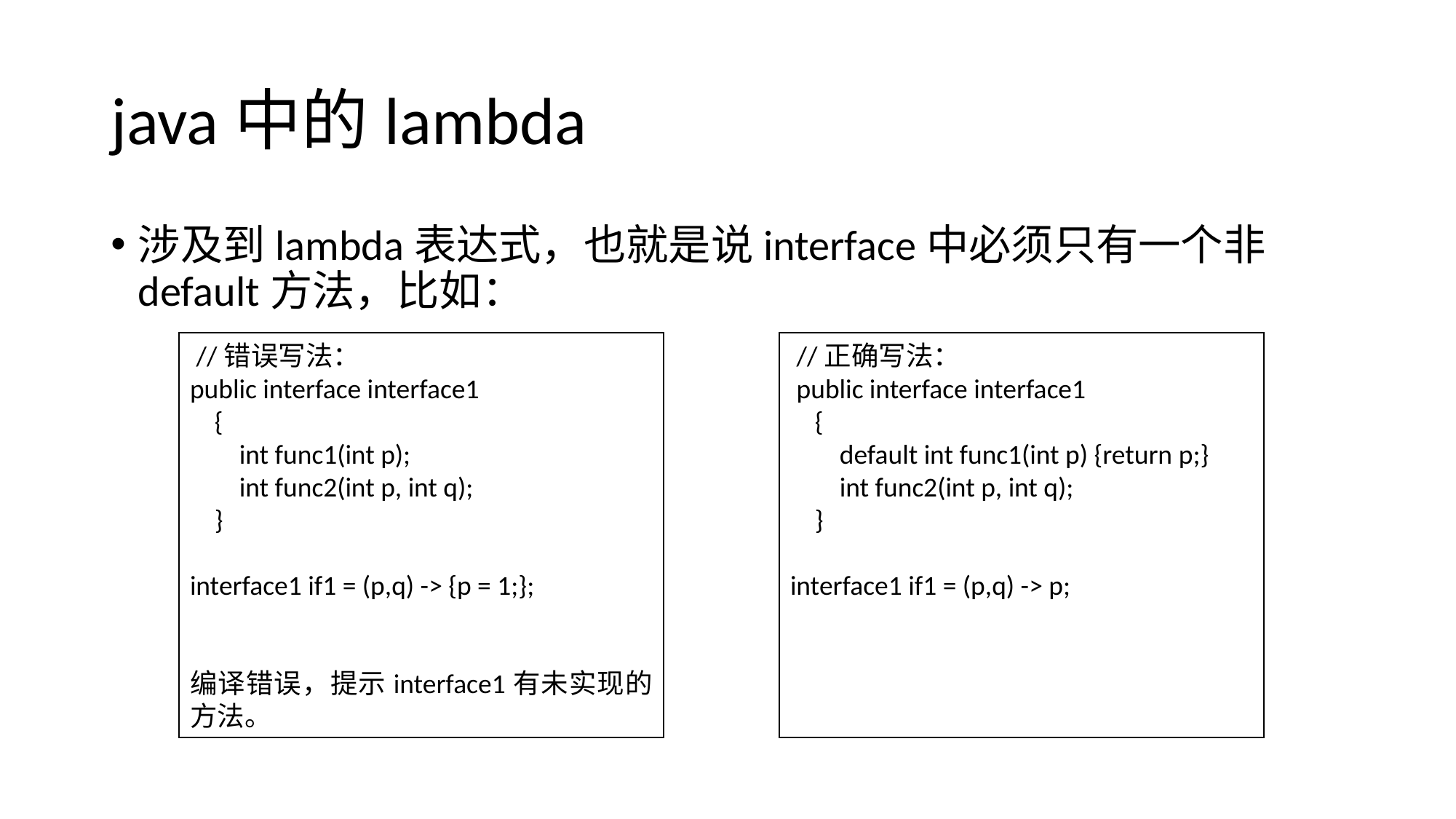

# java中的lambda
涉及到lambda表达式，也就是说interface中必须只有一个非default方法，比如：
 //错误写法：
public interface interface1
    {
        int func1(int p);
        int func2(int p, int q);
    }

interface1 if1 = (p,q) -> {p = 1;};

编译错误，提示interface1有未实现的方法。

 //正确写法：
 public interface interface1
    {
        default int func1(int p) {return p;}
        int func2(int p, int q);
    }

interface1 if1 = (p,q) -> p;